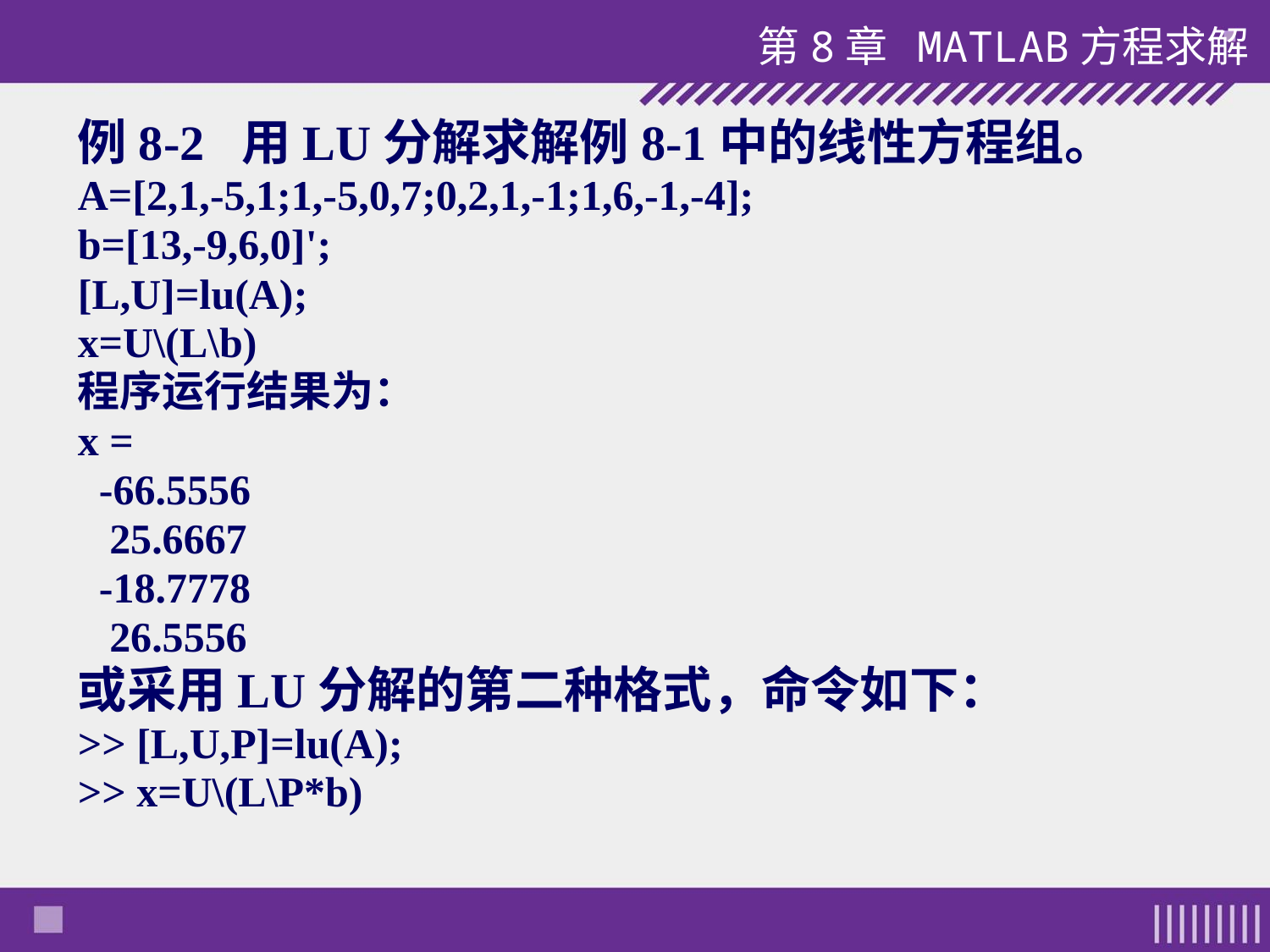

第8章  MATLAB方程求解
例8-2  用LU分解求解例8-1中的线性方程组。
A=[2,1,-5,1;1,-5,0,7;0,2,1,-1;1,6,-1,-4];
b=[13,-9,6,0]';
[L,U]=lu(A);
x=U\(L\b)
程序运行结果为：
x =
  -66.5556
   25.6667
  -18.7778
   26.5556
或采用LU分解的第二种格式，命令如下：
>> [L,U,P]=lu(A);
>> x=U\(L\P*b)